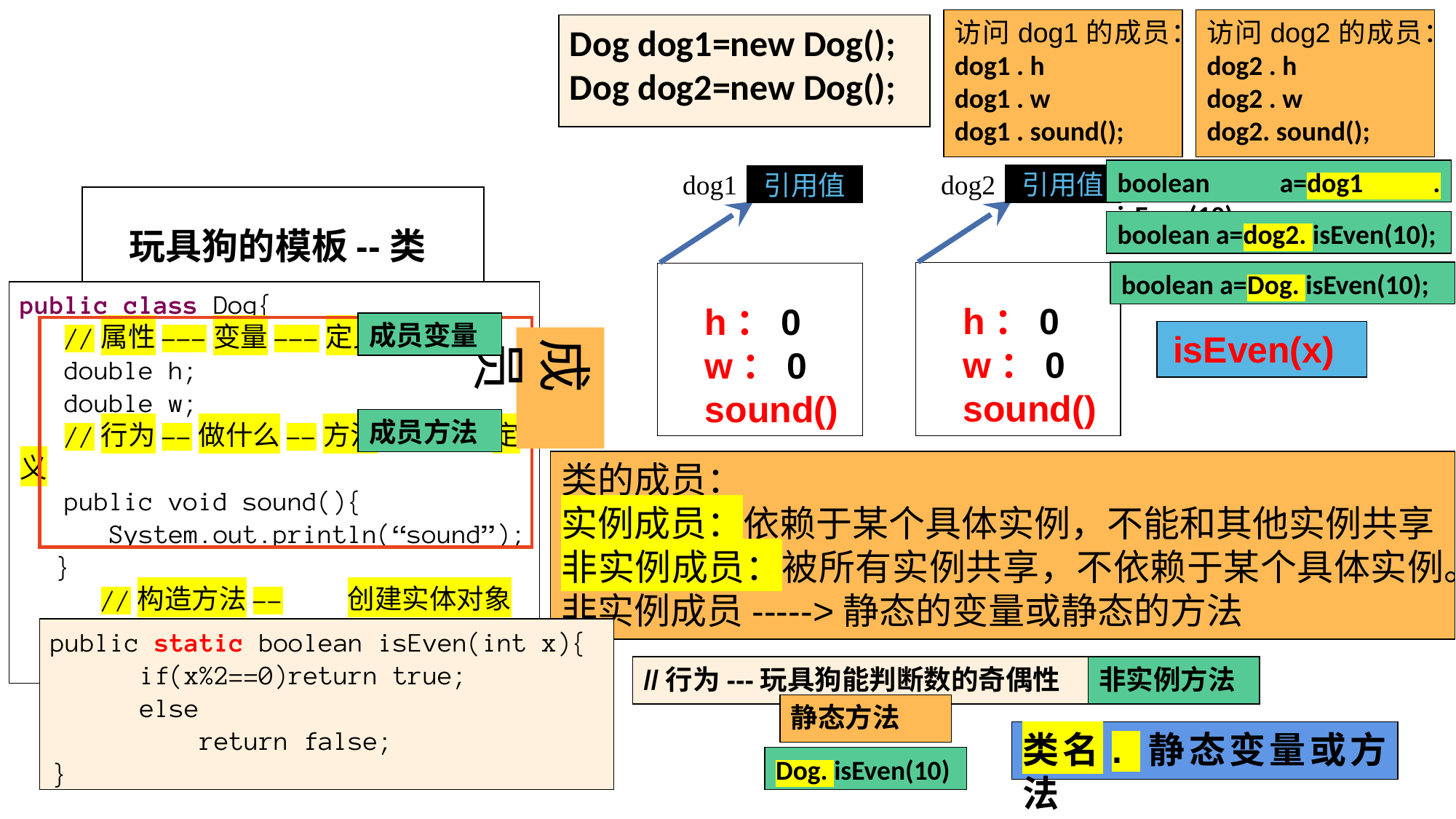

访问dog1的成员：
dog1 . h
dog1 . w
dog1 . sound();
访问dog2的成员：
dog2 . h
dog2 . w
dog2. sound();
Dog dog1=new Dog();
Dog dog2=new Dog();
#
boolean a=dog1 . isEven(10);
dog2
dog1
引用值
引用值

玩具狗的模板--类
boolean a=dog2. isEven(10);
boolean a=Dog. isEven(10);

h：0
w：0
sound()

h：0
w：0
sound()
public class Dog{
   //属性---变量---定义
   double h;
   double w;
   //行为--做什么--方法	--定义
   public void sound(){
      System.out.println(“sound”);
}
   //构造方法--	创建实体对象
public Dog(){  }
}
成员变量

 isEven(x)
成员
成员方法
类的成员：
实例成员：依赖于某个具体实例，不能和其他实例共享
非实例成员：被所有实例共享，不依赖于某个具体实例。
非实例成员----->静态的变量或静态的方法
public static boolean isEven(int x){
      if(x%2==0)return true;
      else
          return false;
}
//行为---玩具狗能判断数的奇偶性
非实例方法
静态方法
类名. 静态变量或方法
Dog. isEven(10)